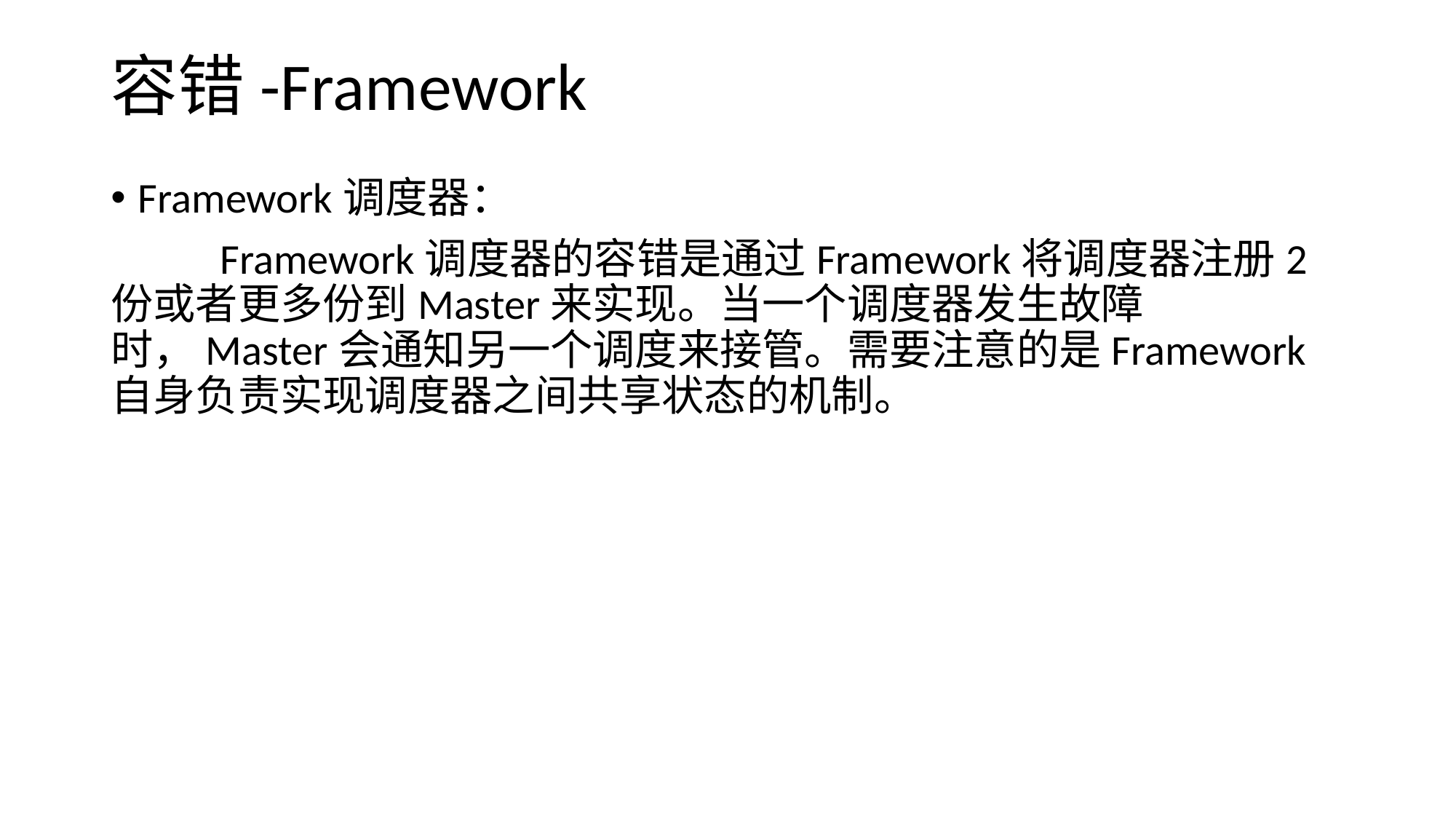

# 容错-Framework
Framework调度器：
	Framework调度器的容错是通过Framework将调度器注册2份或者更多份到Master来实现。当一个调度器发生故障时，Master会通知另一个调度来接管。需要注意的是Framework自身负责实现调度器之间共享状态的机制。